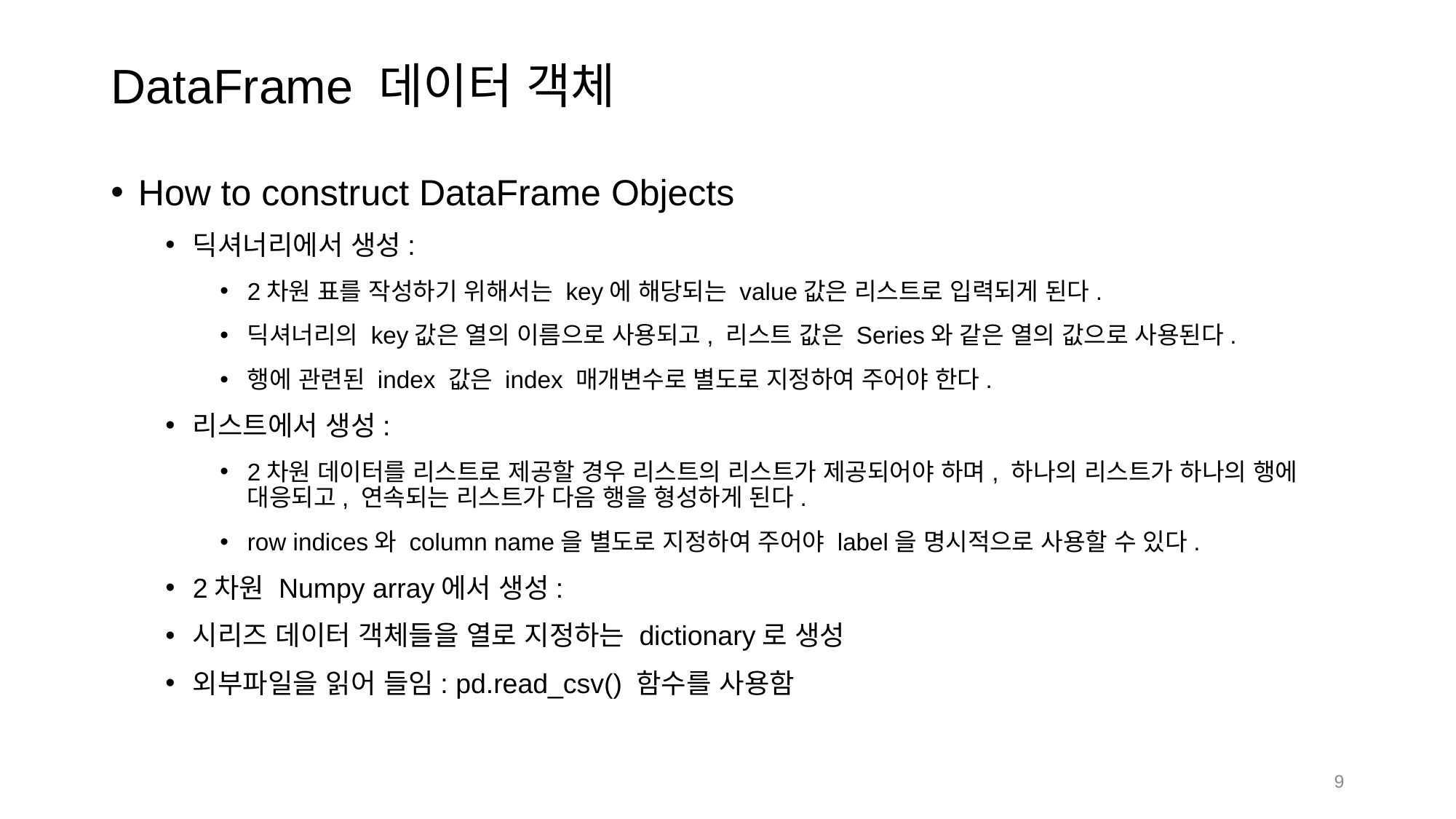

# DataFrame 데이터 객체
How to construct DataFrame Objects
딕셔너리에서 생성:
2차원 표를 작성하기 위해서는 key에 해당되는 value값은 리스트로 입력되게 된다.
딕셔너리의 key값은 열의 이름으로 사용되고, 리스트 값은 Series와 같은 열의 값으로 사용된다.
행에 관련된 index 값은 index 매개변수로 별도로 지정하여 주어야 한다.
리스트에서 생성:
2차원 데이터를 리스트로 제공할 경우 리스트의 리스트가 제공되어야 하며, 하나의 리스트가 하나의 행에 대응되고, 연속되는 리스트가 다음 행을 형성하게 된다.
row indices와 column name을 별도로 지정하여 주어야 label을 명시적으로 사용할 수 있다.
2차원 Numpy array에서 생성:
시리즈 데이터 객체들을 열로 지정하는 dictionary로 생성
외부파일을 읽어 들임: pd.read_csv() 함수를 사용함

9